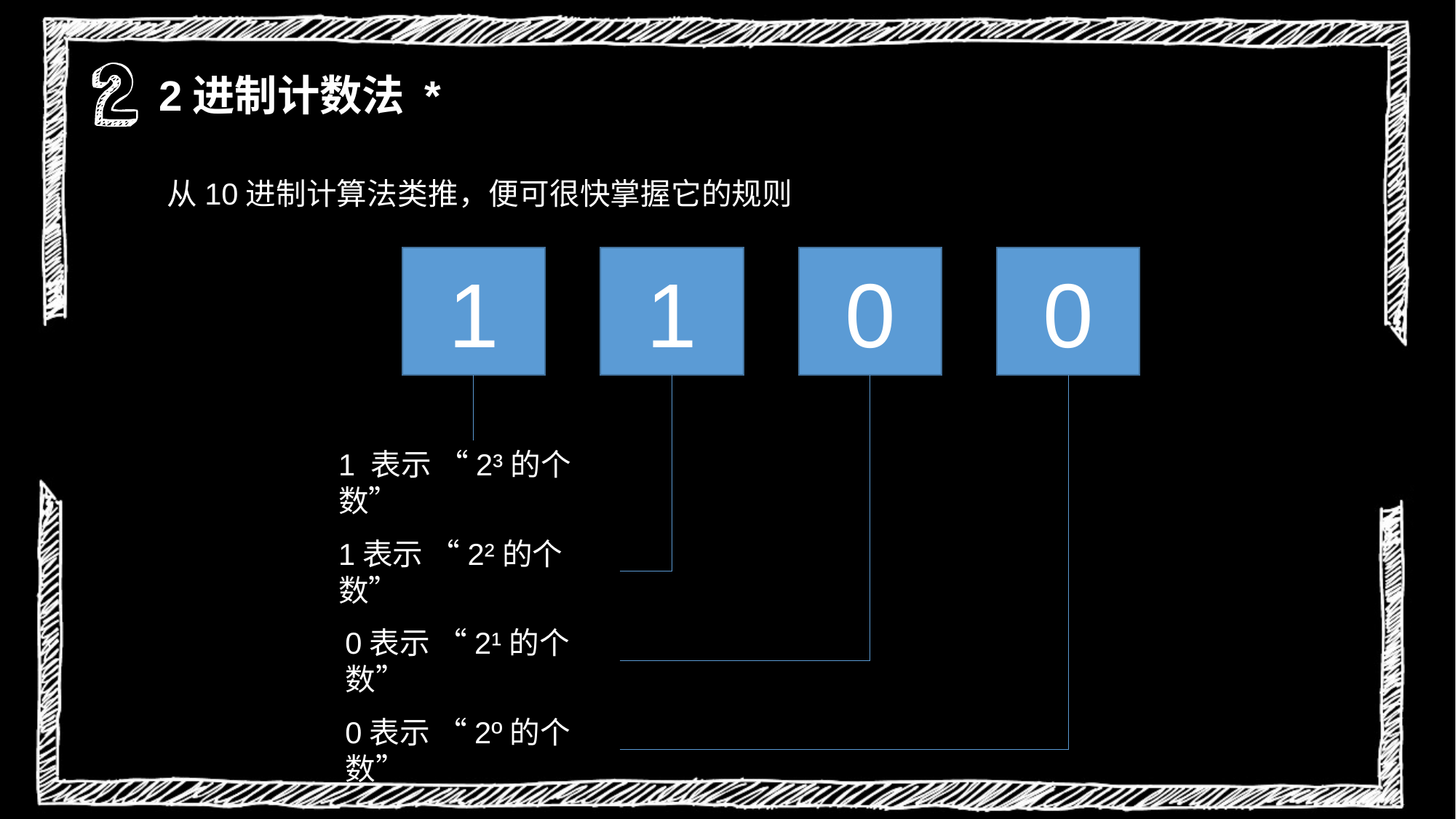

2进制计数法 *
从10进制计算法类推，便可很快掌握它的规则
1
0
0
1
1 表示 “2³的个数”
1表示 “2²的个数”
0表示 “2¹的个数”
0表示 “2º的个数”